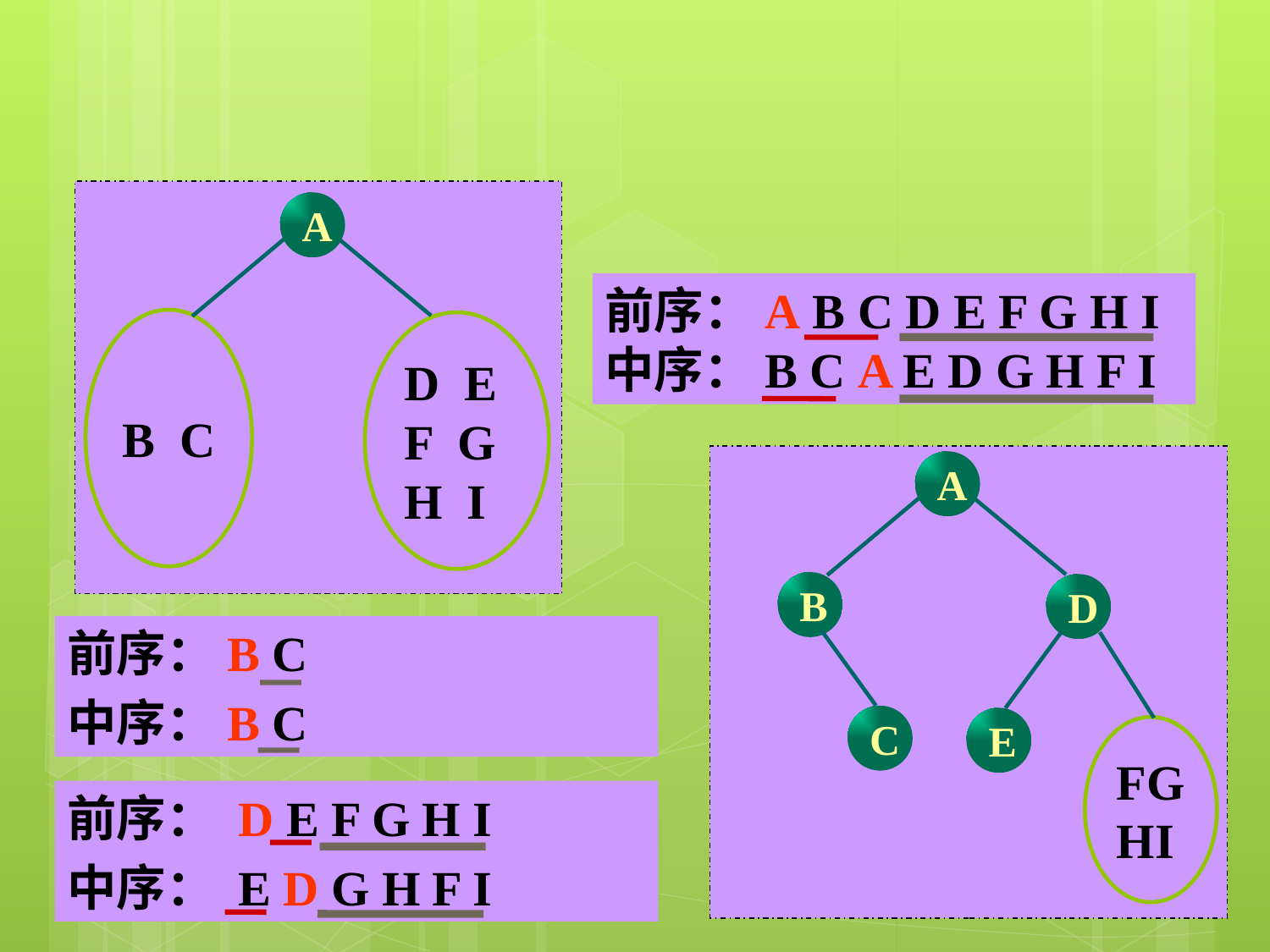

A

B C
D  E
F  G
H  I
前序：A B C D E F G H I中序：B C A E D G H F I

A

B
D
前序：B C
中序：B C

C
E
FG
HI

前序： D E F G H I
中序： E D G H F I